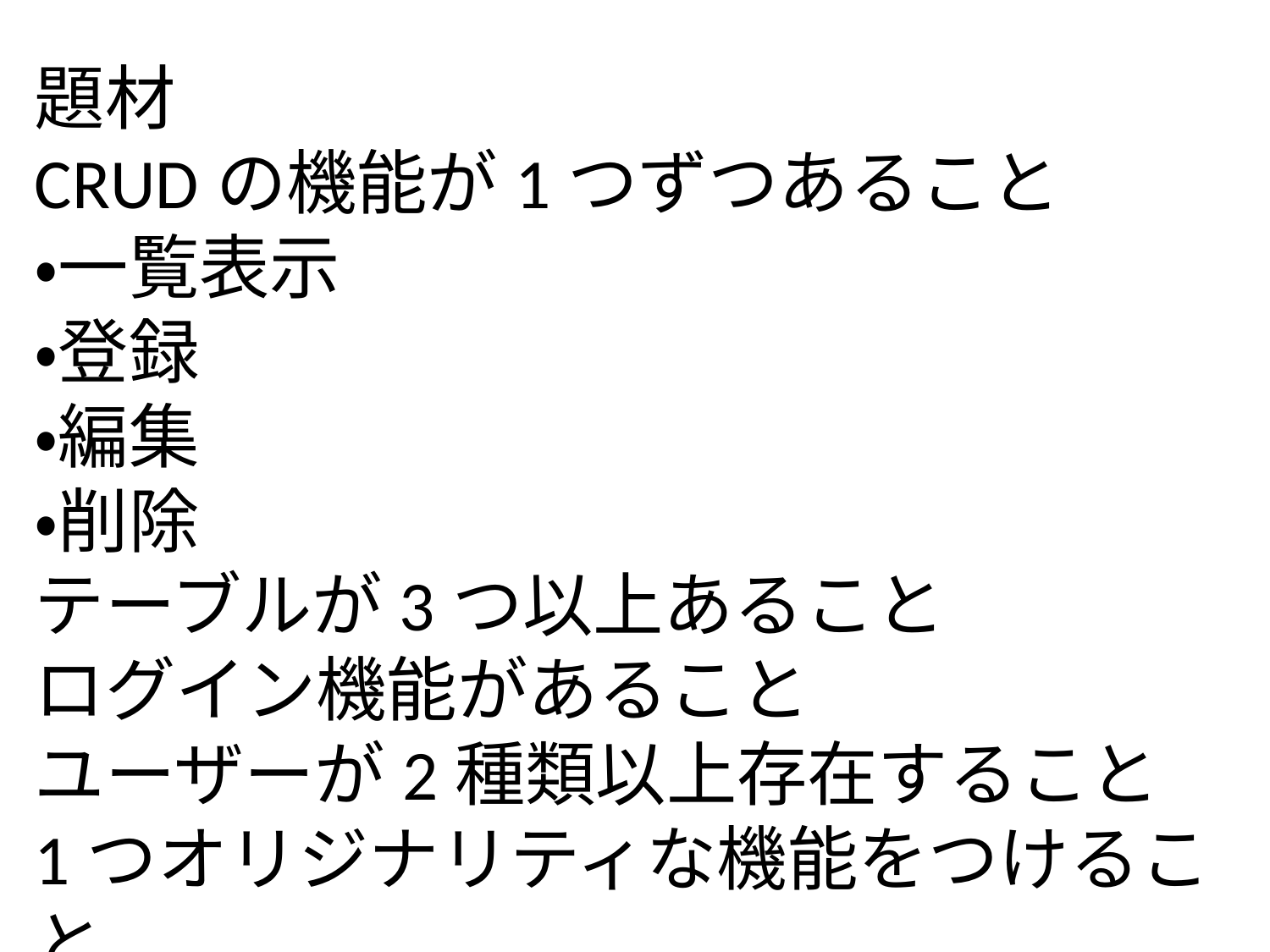

題材
CRUDの機能が1つずつあること
・一覧表示
・登録
・編集
・削除
テーブルが3つ以上あること
ログイン機能があること
ユーザーが2種類以上存在すること
1つオリジナリティな機能をつけること